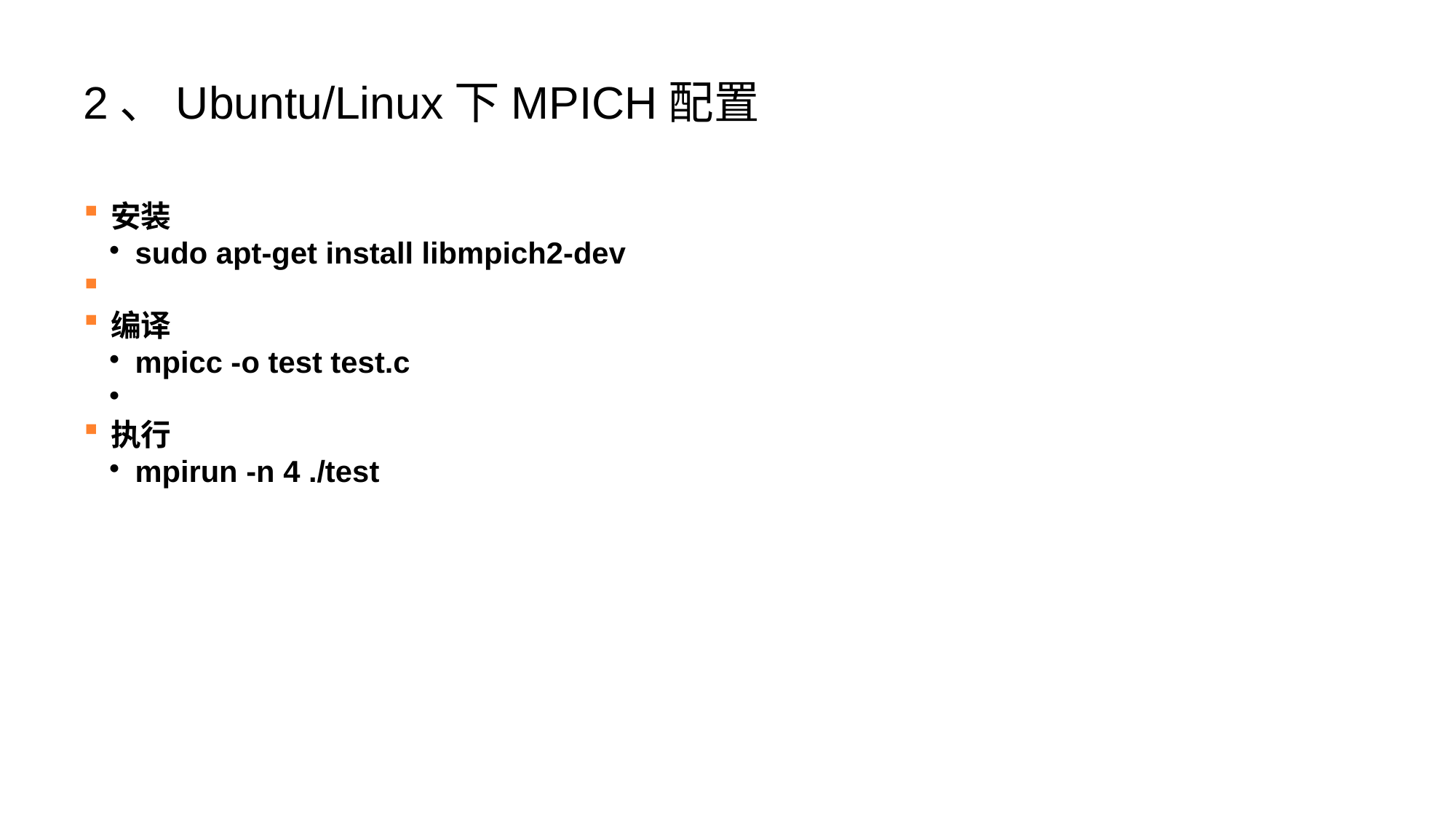

2、Ubuntu/Linux下MPICH配置
安装
sudo apt-get install libmpich2-dev

编译
mpicc -o test test.c

执行
mpirun -n 4 ./test